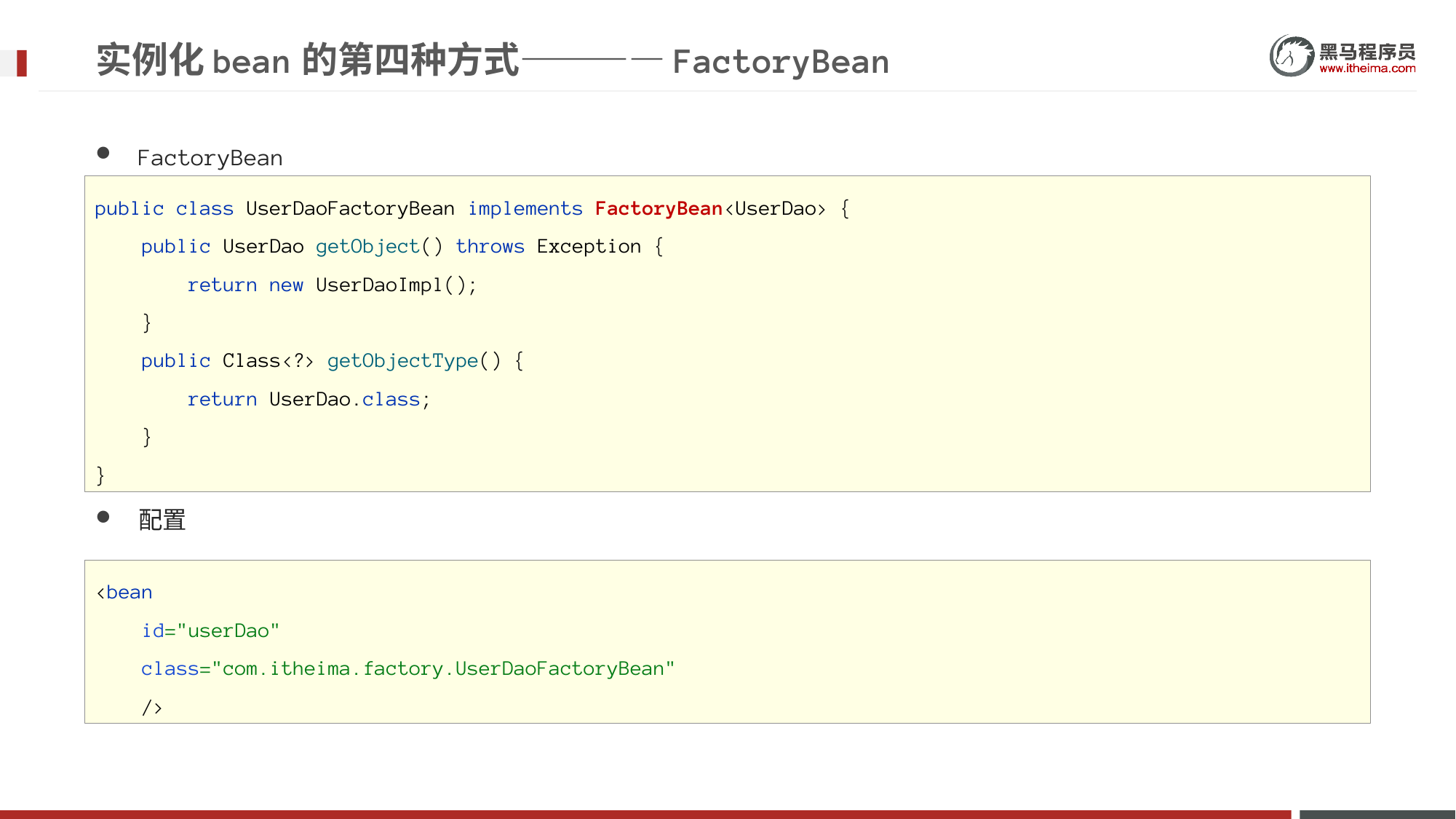

实例化bean的第四种方式————FactoryBean
FactoryBean

配置
public class UserDaoFactoryBean implements FactoryBean<UserDao> {
    public UserDao getObject() throws Exception {
        return new UserDaoImpl();
    }
    public Class<?> getObjectType() {
        return UserDao.class;
    }
}
<bean
    id="userDao"
    class="com.itheima.factory.UserDaoFactoryBean"
    />